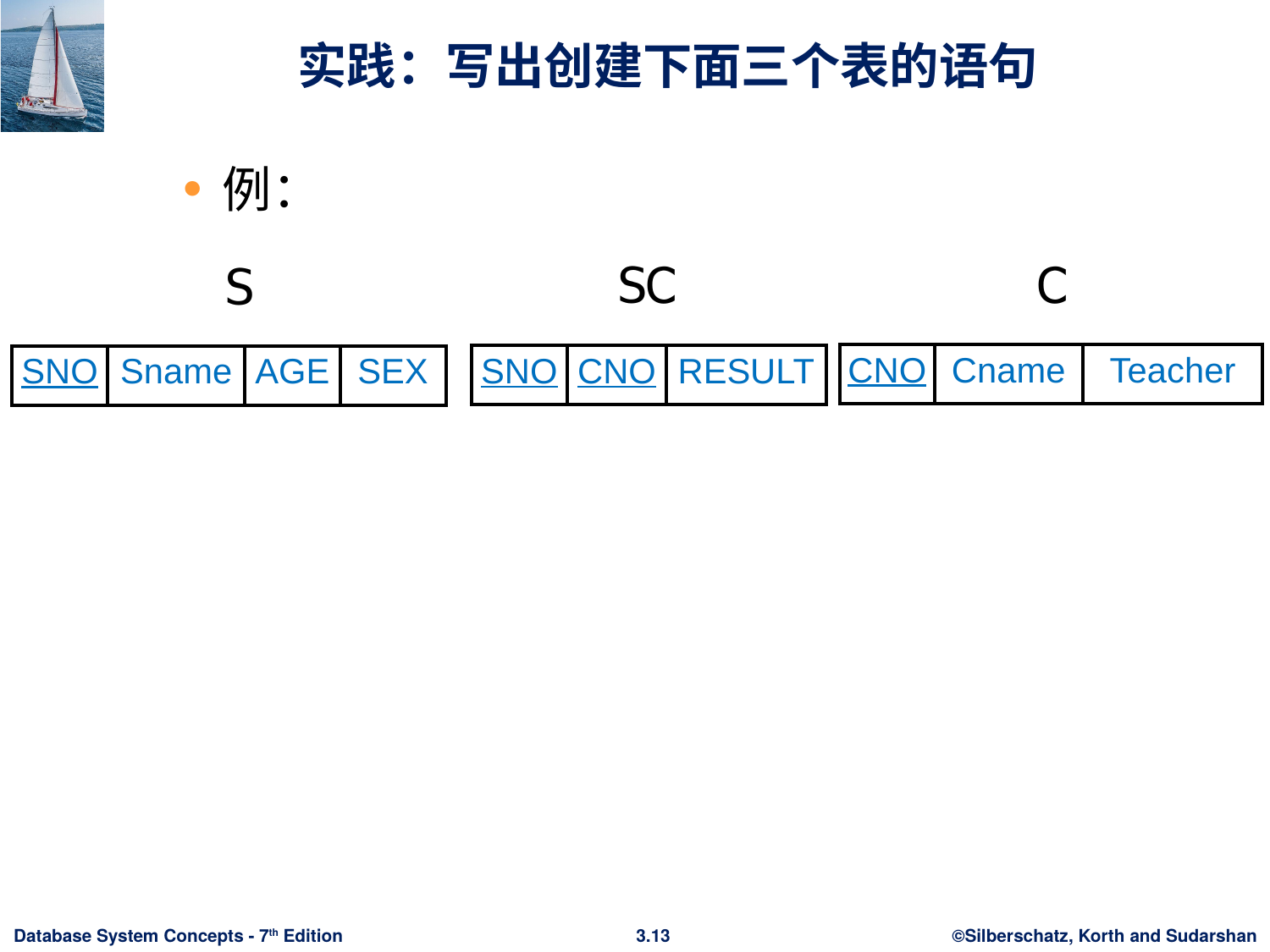

# 实践：写出创建下面三个表的语句
例：
SC
C
S
| CNO | Cname | Teacher |
| --- | --- | --- |
| SNO | CNO | RESULT |
| --- | --- | --- |
| SNO | Sname | AGE | SEX |
| --- | --- | --- | --- |